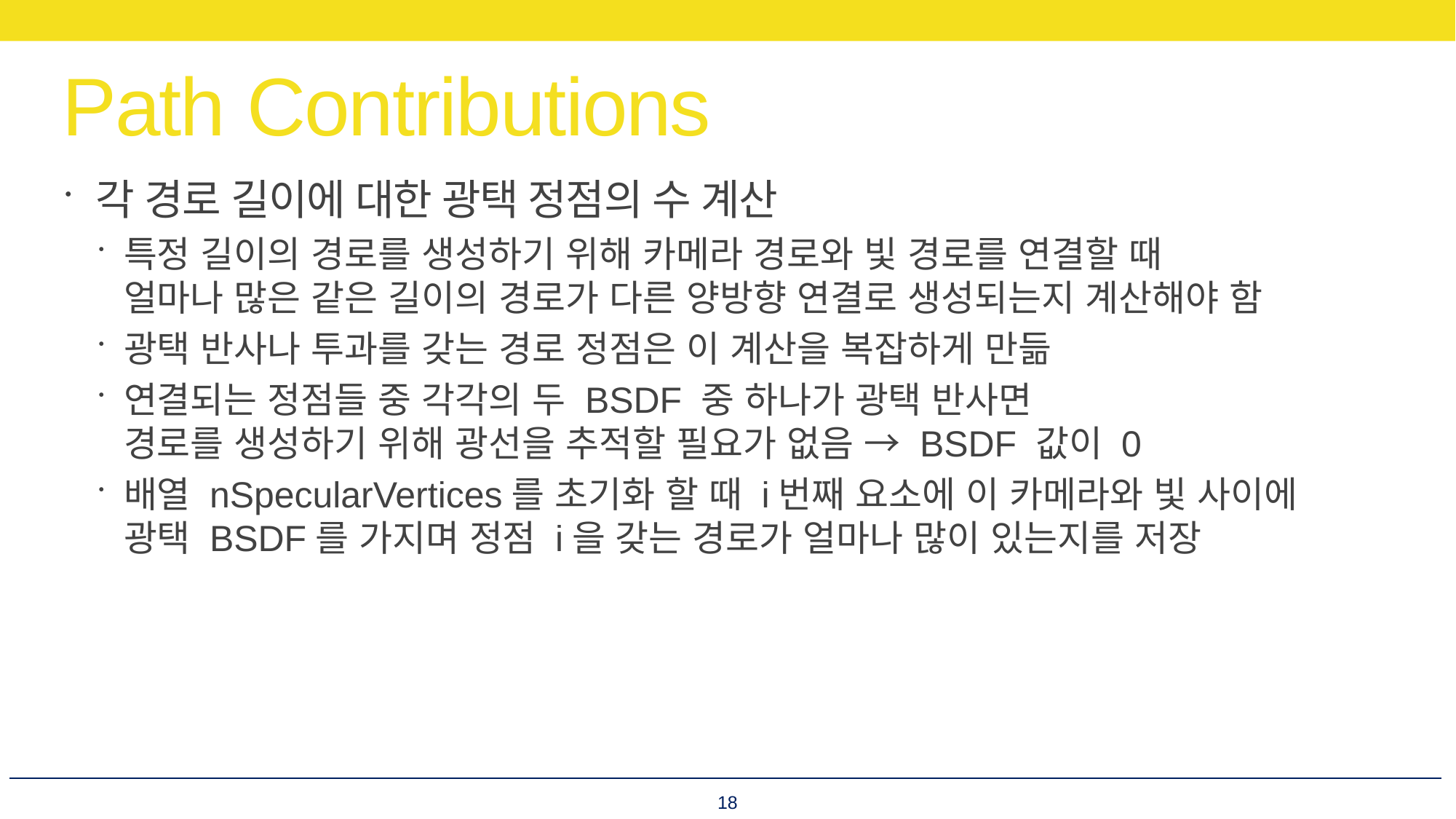

# Path Contributions
각 경로 길이에 대한 광택 정점의 수 계산
특정 길이의 경로를 생성하기 위해 카메라 경로와 빛 경로를 연결할 때
얼마나 많은 같은 길이의 경로가 다른 양방향 연결로 생성되는지 계산해야 함
광택 반사나 투과를 갖는 경로 정점은 이 계산을 복잡하게 만듦
연결되는 정점들 중 각각의 두 BSDF 중 하나가 광택 반사면
경로를 생성하기 위해 광선을 추적할 필요가 없음 → BSDF 값이 0
배열 nSpecularVertices를 초기화 할 때 i번째 요소에 이 카메라와 빛 사이에
광택 BSDF를 가지며 정점 i을 갖는 경로가 얼마나 많이 있는지를 저장

18